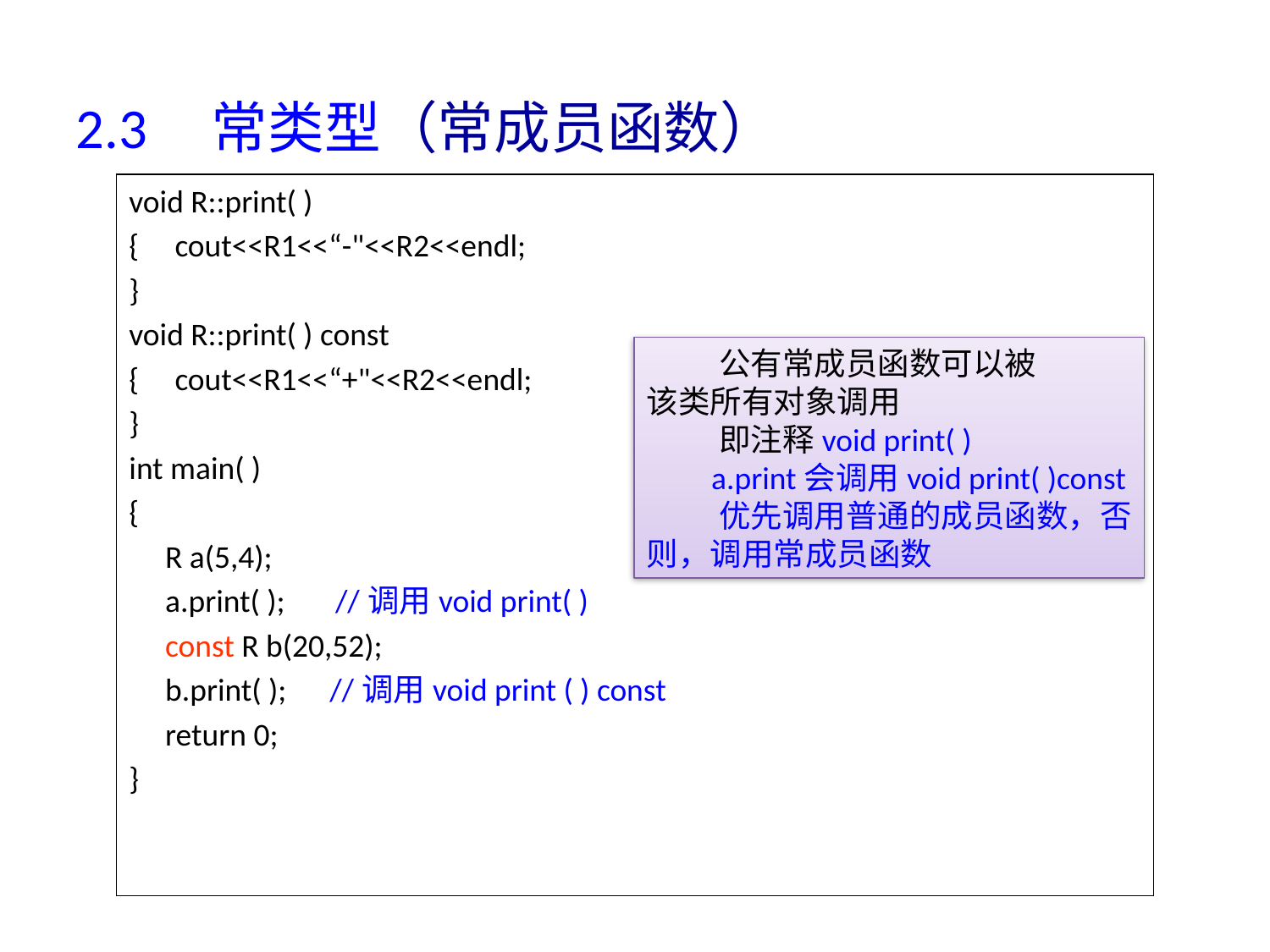

2.3    常类型（常成员函数）
void R::print( )
{     cout<<R1<<“-"<<R2<<endl;
}
void R::print( ) const
{     cout<<R1<<“+"<<R2<<endl;
}
int main( )
{
     R a(5,4);
     a.print( );       //调用void print( )
     const R b(20,52);
     b.print( );      //调用void print ( ) const
     return 0;
}
         公有常成员函数可以被
该类所有对象调用
         即注释void print( )
         a.print会调用void print( )const
         优先调用普通的成员函数，否
则，调用常成员函数